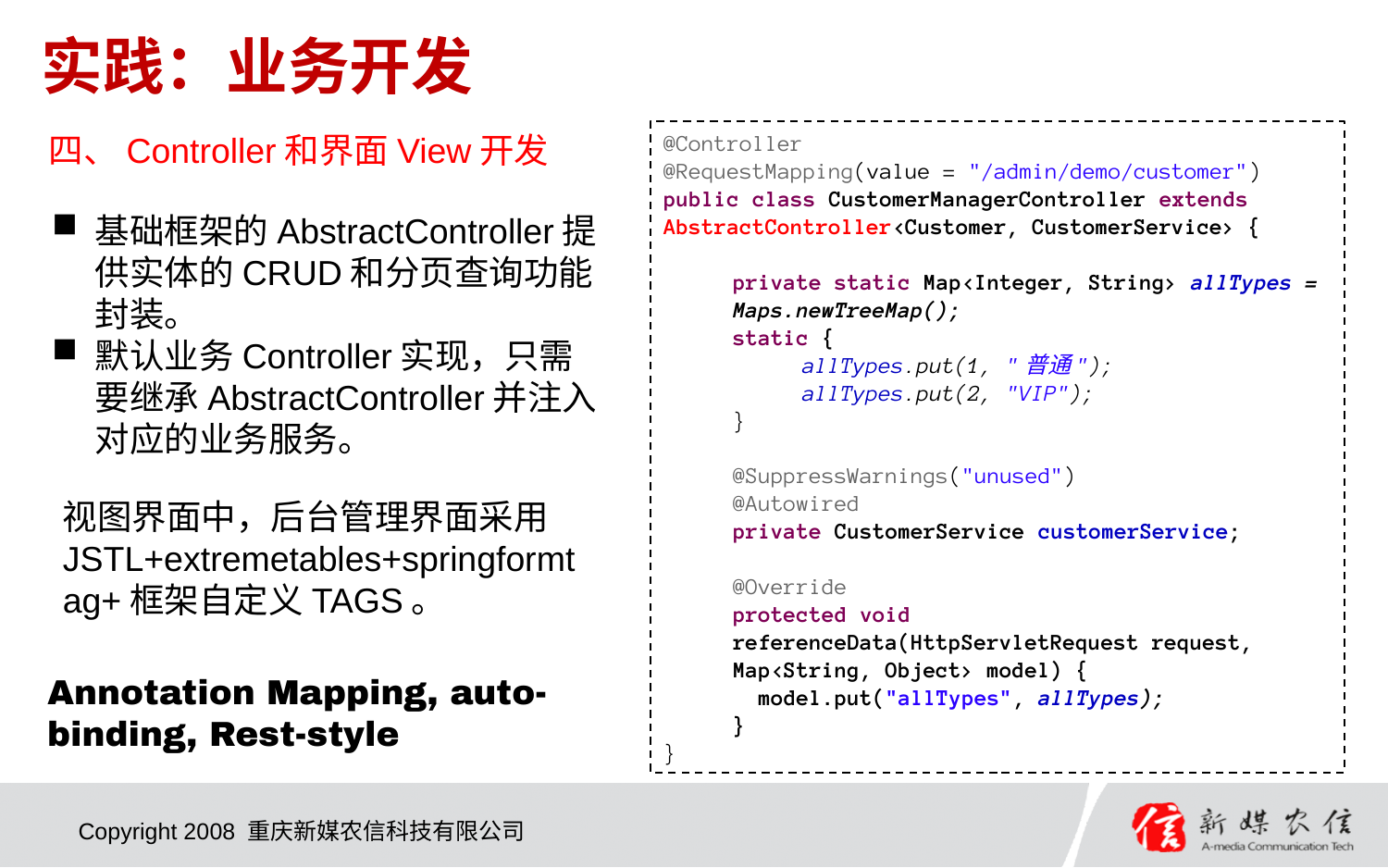

# 实践：业务开发
四、Controller和界面View开发
@Controller
@RequestMapping(value = "/admin/demo/customer")
public class CustomerManagerController extends AbstractController<Customer, CustomerService> {

private static Map<Integer, String> allTypes = Maps.newTreeMap();
static {
allTypes.put(1, "普通");
allTypes.put(2, "VIP");
}

@SuppressWarnings("unused")
@Autowired
private CustomerService customerService;

@Override
protected void referenceData(HttpServletRequest request, Map<String, Object> model) {
  model.put("allTypes", allTypes);
}
}
基础框架的AbstractController提供实体的CRUD和分页查询功能封装。
默认业务Controller实现，只需要继承AbstractController并注入对应的业务服务。
视图界面中，后台管理界面采用JSTL+extremetables+springformtag+框架自定义TAGS。
Annotation Mapping, auto-binding, Rest-style